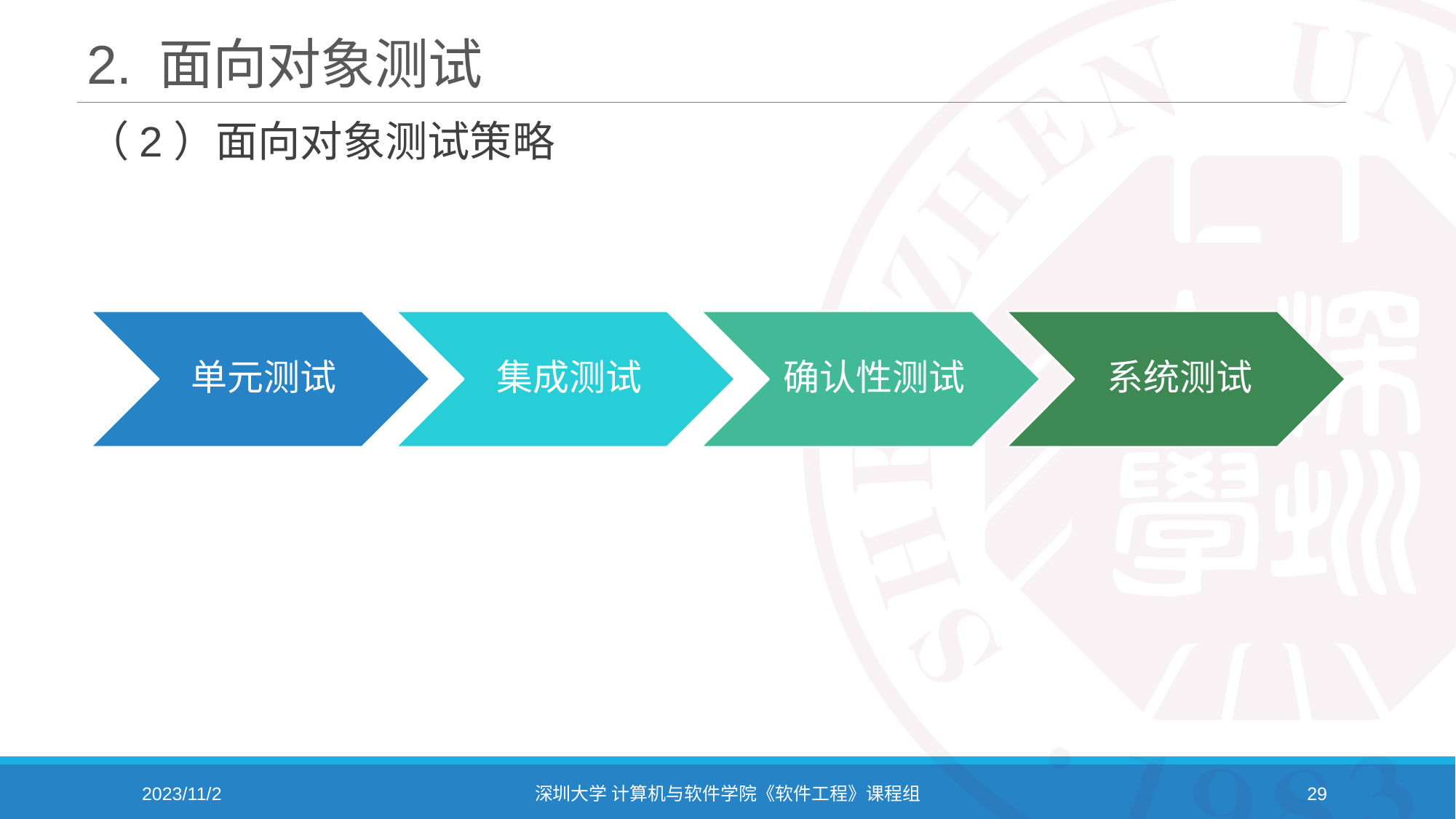

# 2. 面向对象测试
（2）面向对象测试策略

单元测试
集成测试
确认性测试
系统测试
2023/11/2
深圳大学 计算机与软件学院《软件工程》课程组
29